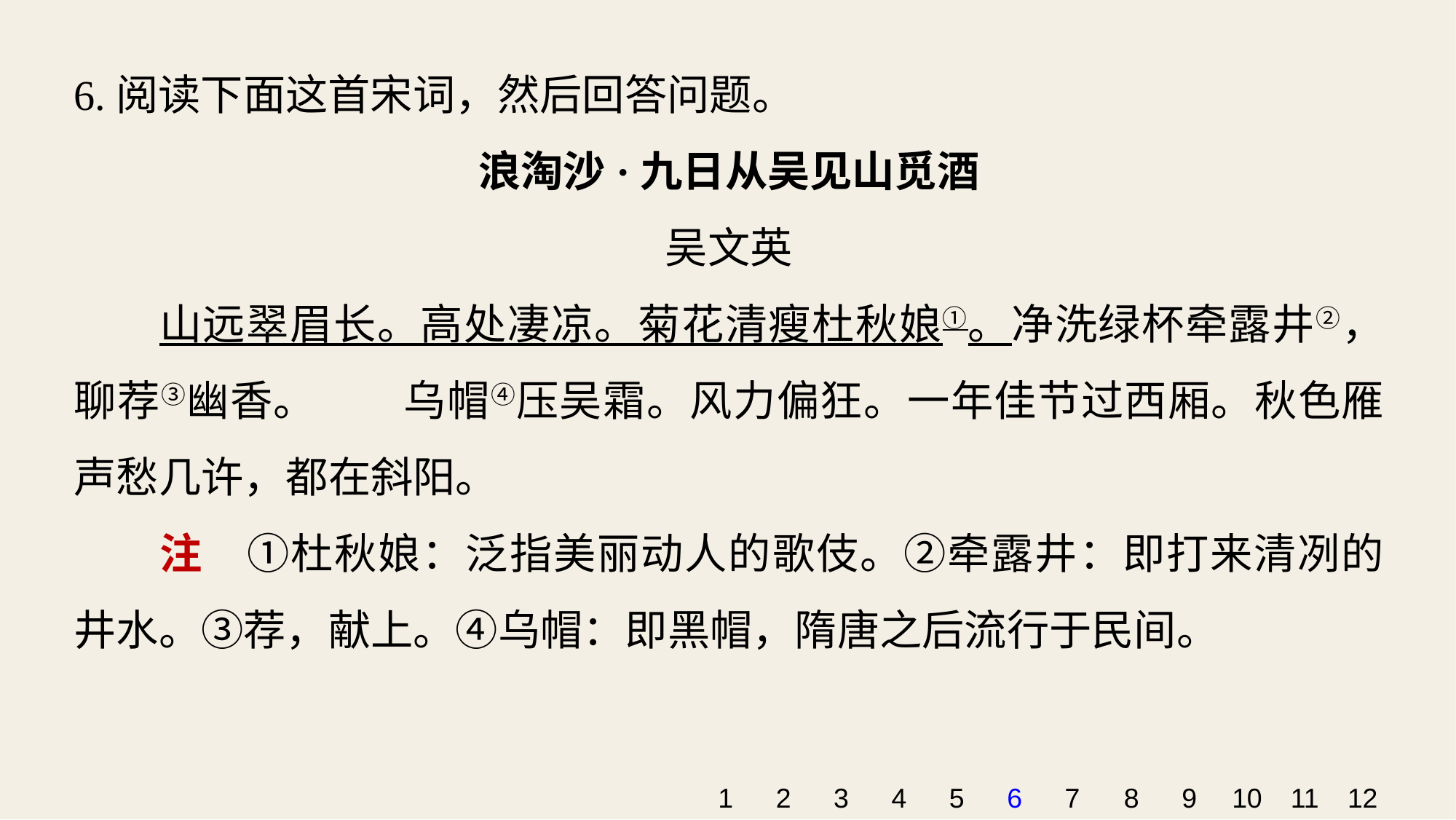

6.阅读下面这首宋词，然后回答问题。
浪淘沙·九日从吴见山觅酒
吴文英
山远翠眉长。高处凄凉。菊花清瘦杜秋娘①。净洗绿杯牵露井②，聊荐③幽香。　　乌帽④压吴霜。风力偏狂。一年佳节过西厢。秋色雁声愁几许，都在斜阳。
注　①杜秋娘：泛指美丽动人的歌伎。②牵露井：即打来清冽的井水。③荐，献上。④乌帽：即黑帽，隋唐之后流行于民间。
1
2
3
4
5
6
7
8
9
10
11
12